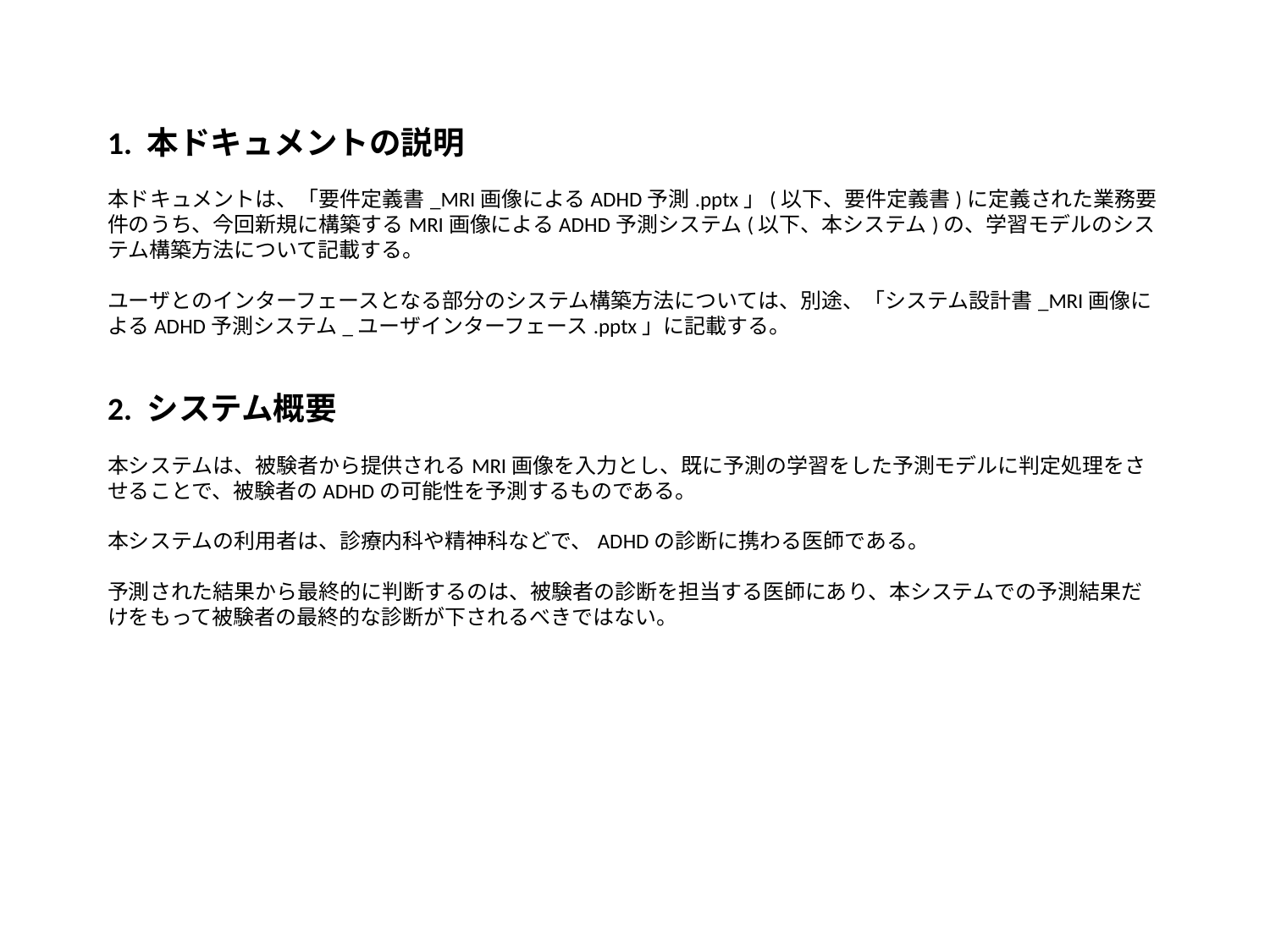

# 1. 本ドキュメントの説明 本ドキュメントは、「要件定義書_MRI画像によるADHD予測.pptx」(以下、要件定義書)に定義された業務要件のうち、今回新規に構築するMRI画像によるADHD予測システム(以下、本システム)の、学習モデルのシステム構築方法について記載する。 ユーザとのインターフェースとなる部分のシステム構築方法については、別途、「システム設計書_MRI画像によるADHD予測システム_ユーザインターフェース.pptx」に記載する。 2. システム概要 本システムは、被験者から提供されるMRI画像を入力とし、既に予測の学習をした予測モデルに判定処理をさせることで、被験者のADHDの可能性を予測するものである。 本システムの利用者は、診療内科や精神科などで、ADHDの診断に携わる医師である。 予測された結果から最終的に判断するのは、被験者の診断を担当する医師にあり、本システムでの予測結果だけをもって被験者の最終的な診断が下されるべきではない。